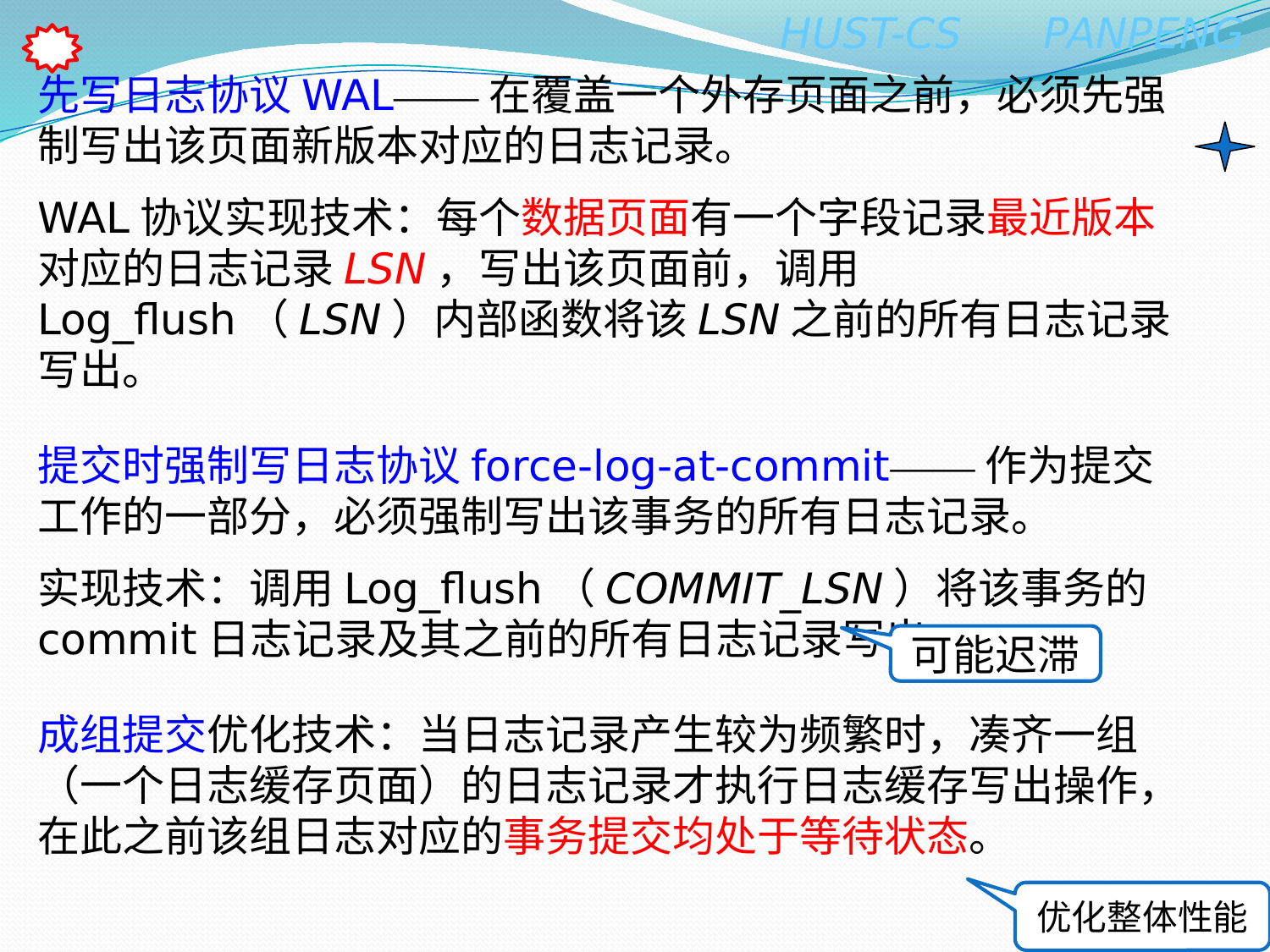

先写日志协议WAL——在覆盖一个外存页面之前，必须先强制写出该页面新版本对应的日志记录。
WAL协议实现技术：每个数据页面有一个字段记录最近版本对应的日志记录LSN，写出该页面前，调用Log_flush（LSN）内部函数将该LSN之前的所有日志记录写出。

提交时强制写日志协议force-log-at-commit——作为提交工作的一部分，必须强制写出该事务的所有日志记录。
实现技术：调用Log_flush（COMMIT_LSN）将该事务的commit日志记录及其之前的所有日志记录写出。

成组提交优化技术：当日志记录产生较为频繁时，凑齐一组（一个日志缓存页面）的日志记录才执行日志缓存写出操作，在此之前该组日志对应的事务提交均处于等待状态。

可能迟滞
优化整体性能
50